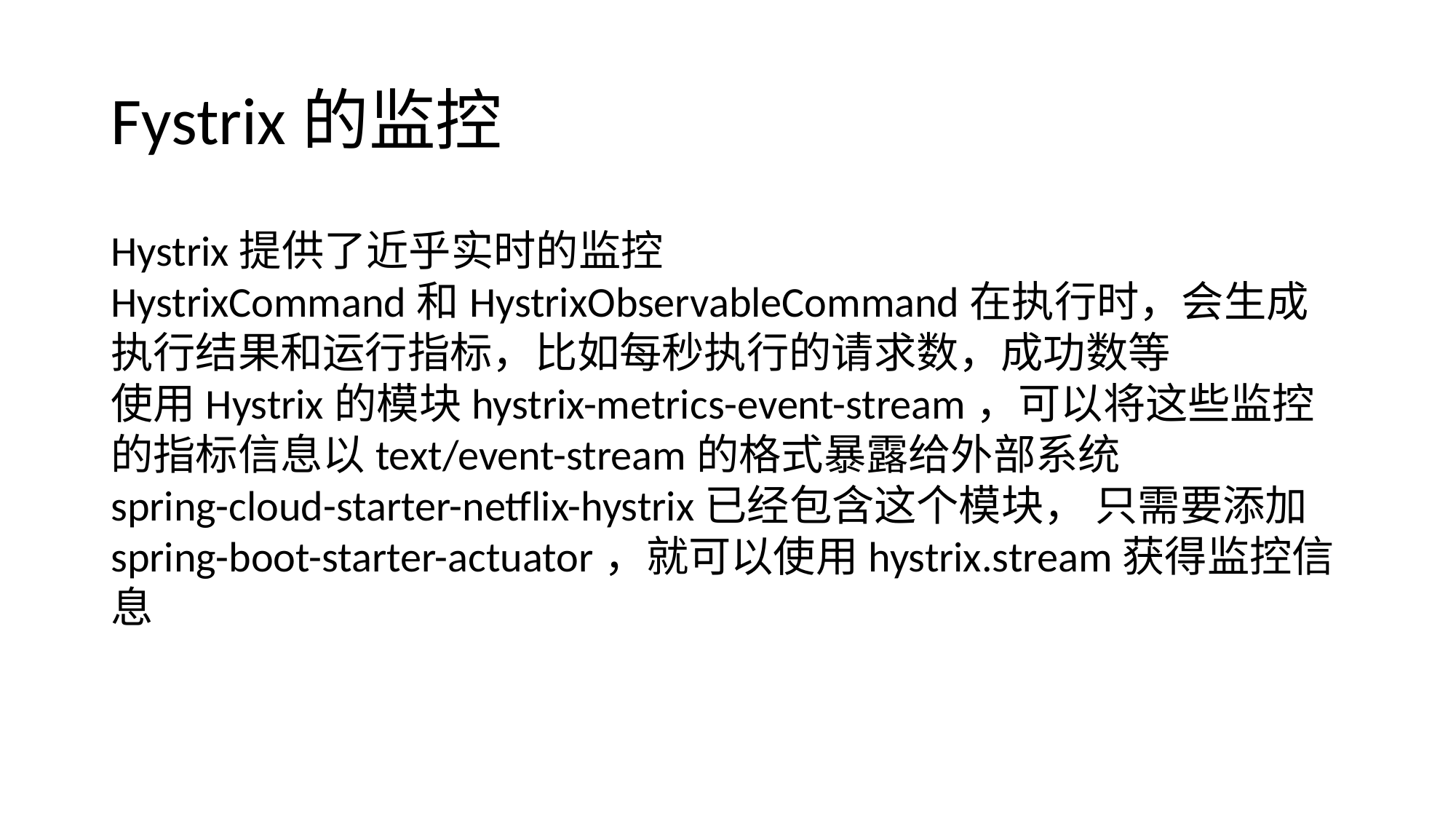

# Fystrix的监控
Hystrix提供了近乎实时的监控
HystrixCommand和HystrixObservableCommand在执行时，会生成执行结果和运行指标，比如每秒执行的请求数，成功数等
使用Hystrix的模块hystrix-metrics-event-stream，可以将这些监控的指标信息以text/event-stream的格式暴露给外部系统
spring-cloud-starter-netflix-hystrix已经包含这个模块， 只需要添加spring-boot-starter-actuator，就可以使用hystrix.stream获得监控信息